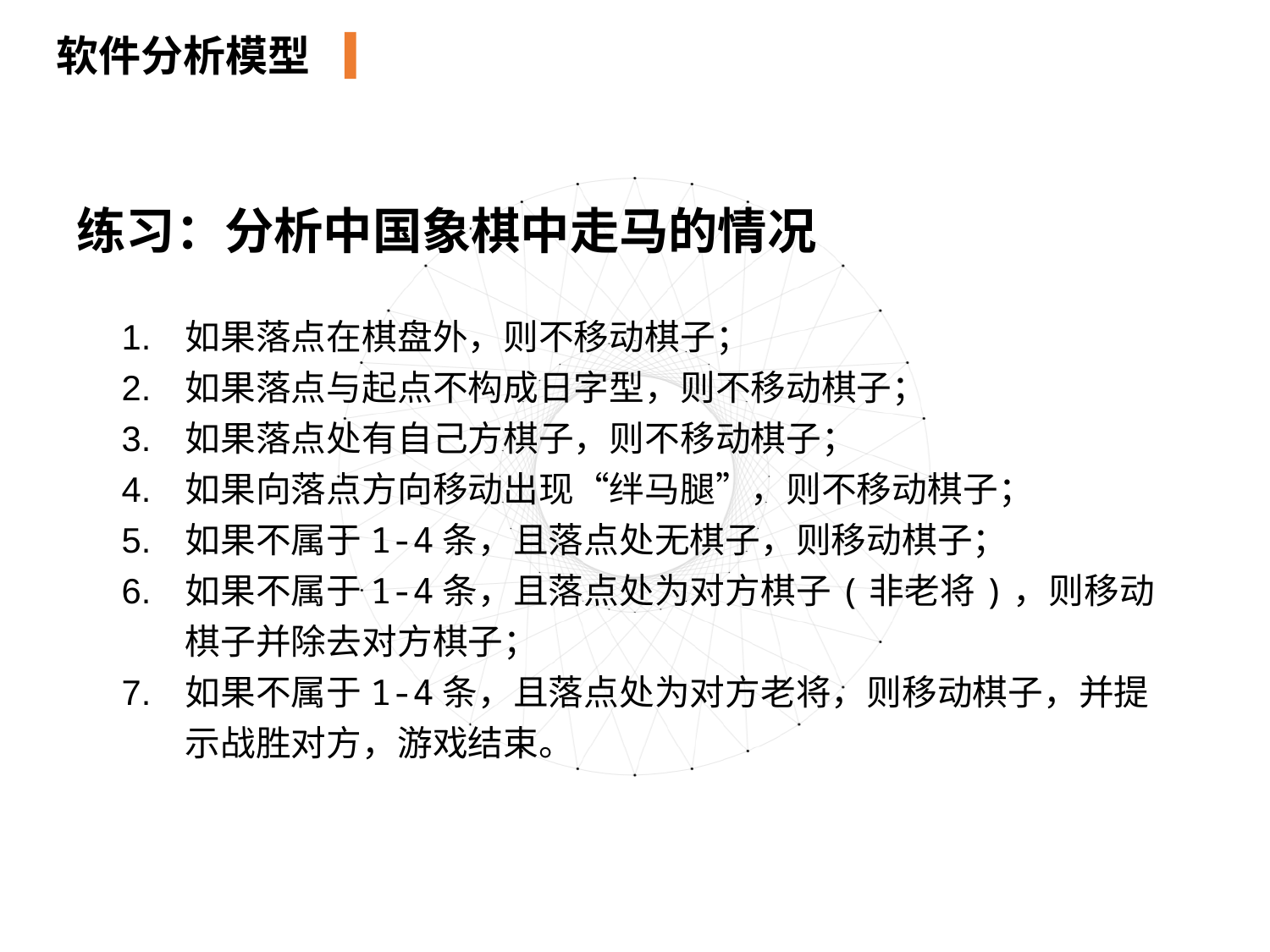

软件分析模型

练习：分析中国象棋中走马的情况
如果落点在棋盘外，则不移动棋子；
如果落点与起点不构成日字型，则不移动棋子；
如果落点处有自己方棋子，则不移动棋子；
如果向落点方向移动出现“绊马腿”，则不移动棋子；
如果不属于1-4条，且落点处无棋子，则移动棋子；
如果不属于1-4条，且落点处为对方棋子(非老将)，则移动棋子并除去对方棋子；
如果不属于1-4条，且落点处为对方老将，则移动棋子，并提示战胜对方，游戏结束。